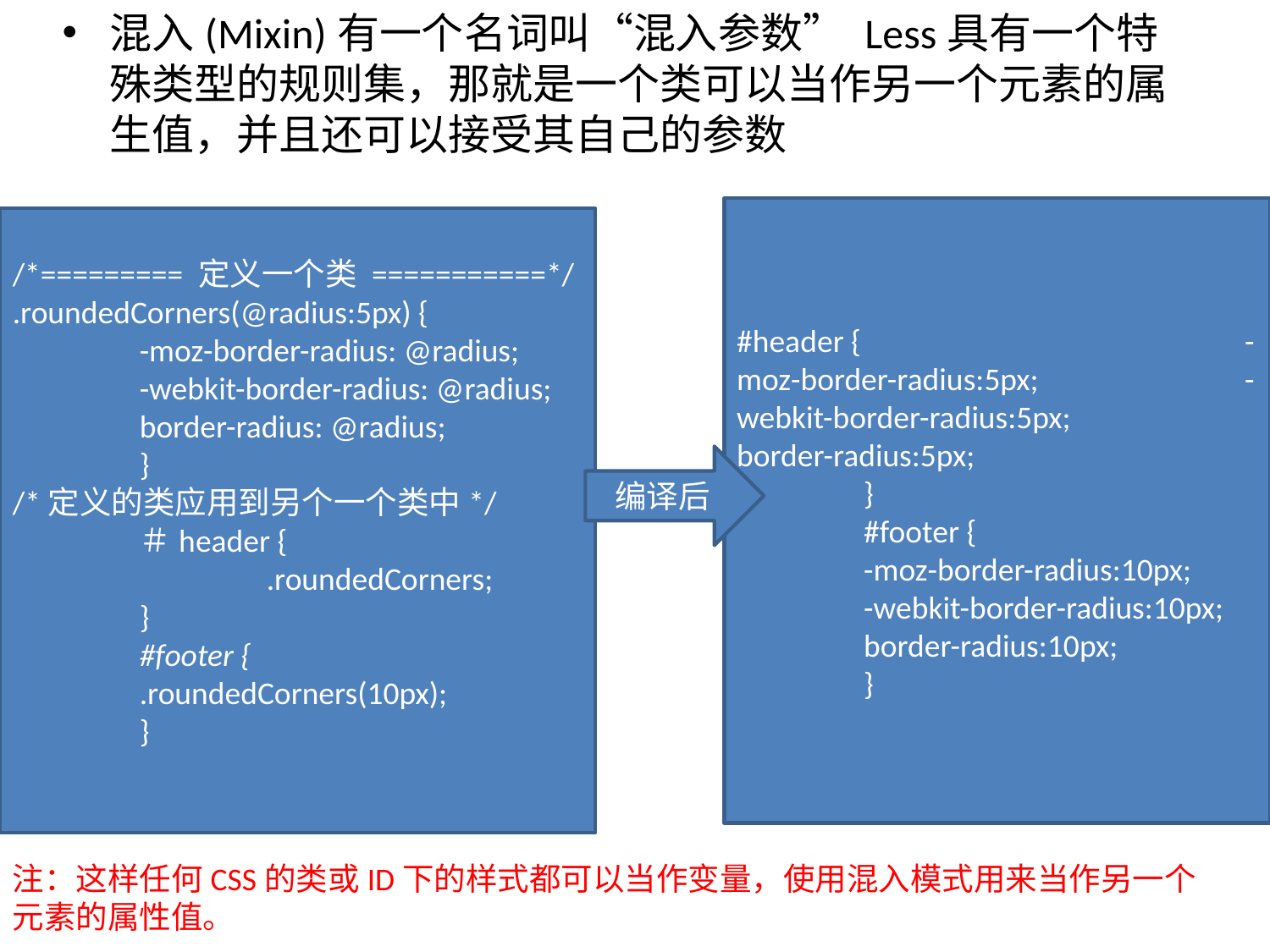

混入(Mixin)有一个名词叫“混入参数” Less具有一个特殊类型的规则集，那就是一个类可以当作另一个元素的属生值，并且还可以接受其自己的参数
				#header {				-moz-border-radius:5px;		-webkit-border-radius:5px;		border-radius:5px;
	}
	#footer {				-moz-border-radius:10px;
	-webkit-border-radius:10px;
	border-radius:10px;
	}

/*========= 定义一个类 ===========*/
.roundedCorners(@radius:5px) {
	-moz-border-radius: @radius;
	-webkit-border-radius: @radius;
	border-radius: @radius;
	}
/*定义的类应用到另个一个类中*/
	＃header {				.roundedCorners;
	}
	#footer {				.roundedCorners(10px);
	}

编译后
注：这样任何CSS的类或ID下的样式都可以当作变量，使用混入模式用来当作另一个元素的属性值。